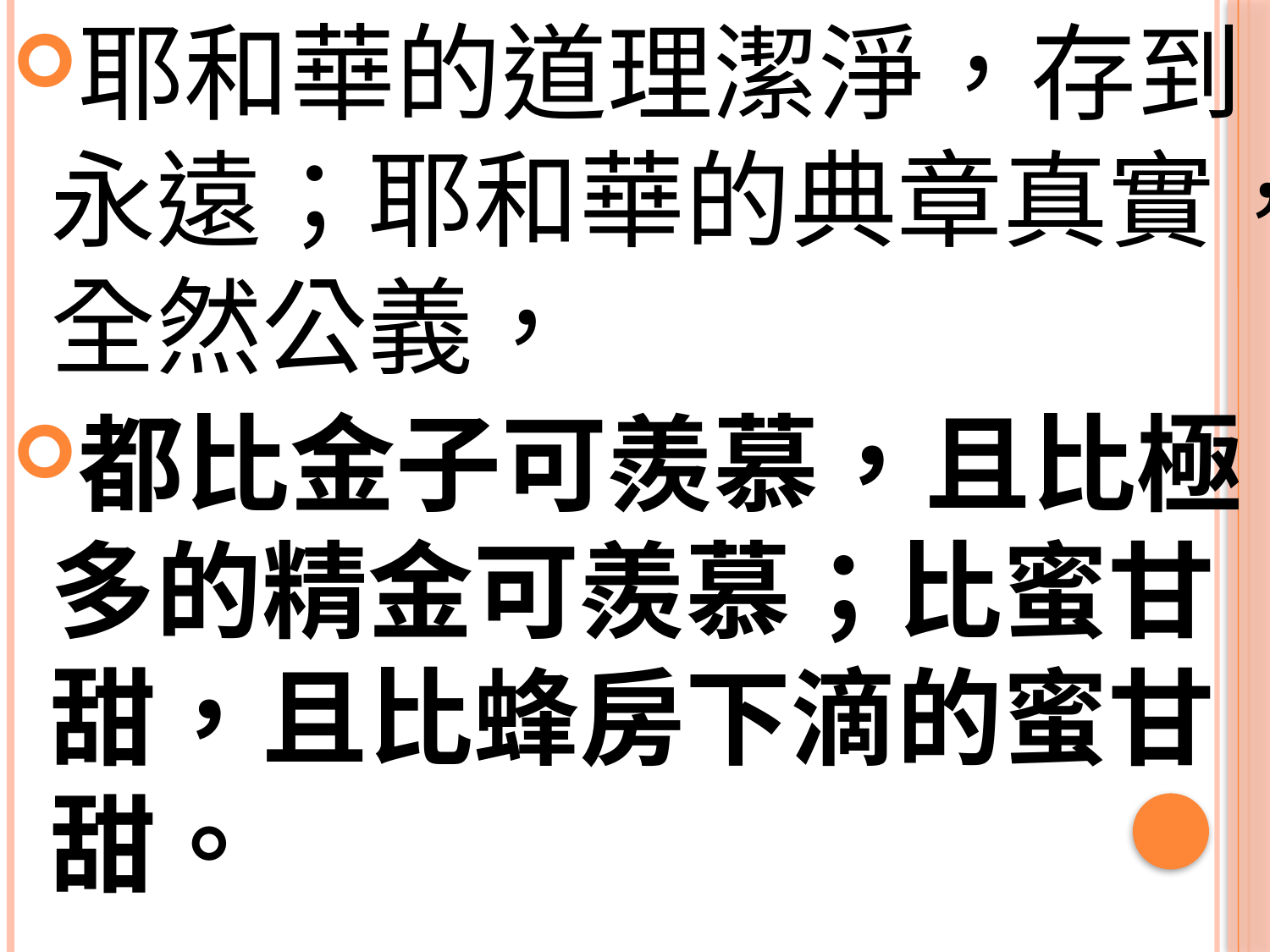

耶和華的道理潔淨，存到永遠；耶和華的典章真實，全然公義，
都比金子可羨慕，且比極多的精金可羨慕；比蜜甘甜，且比蜂房下滴的蜜甘甜。